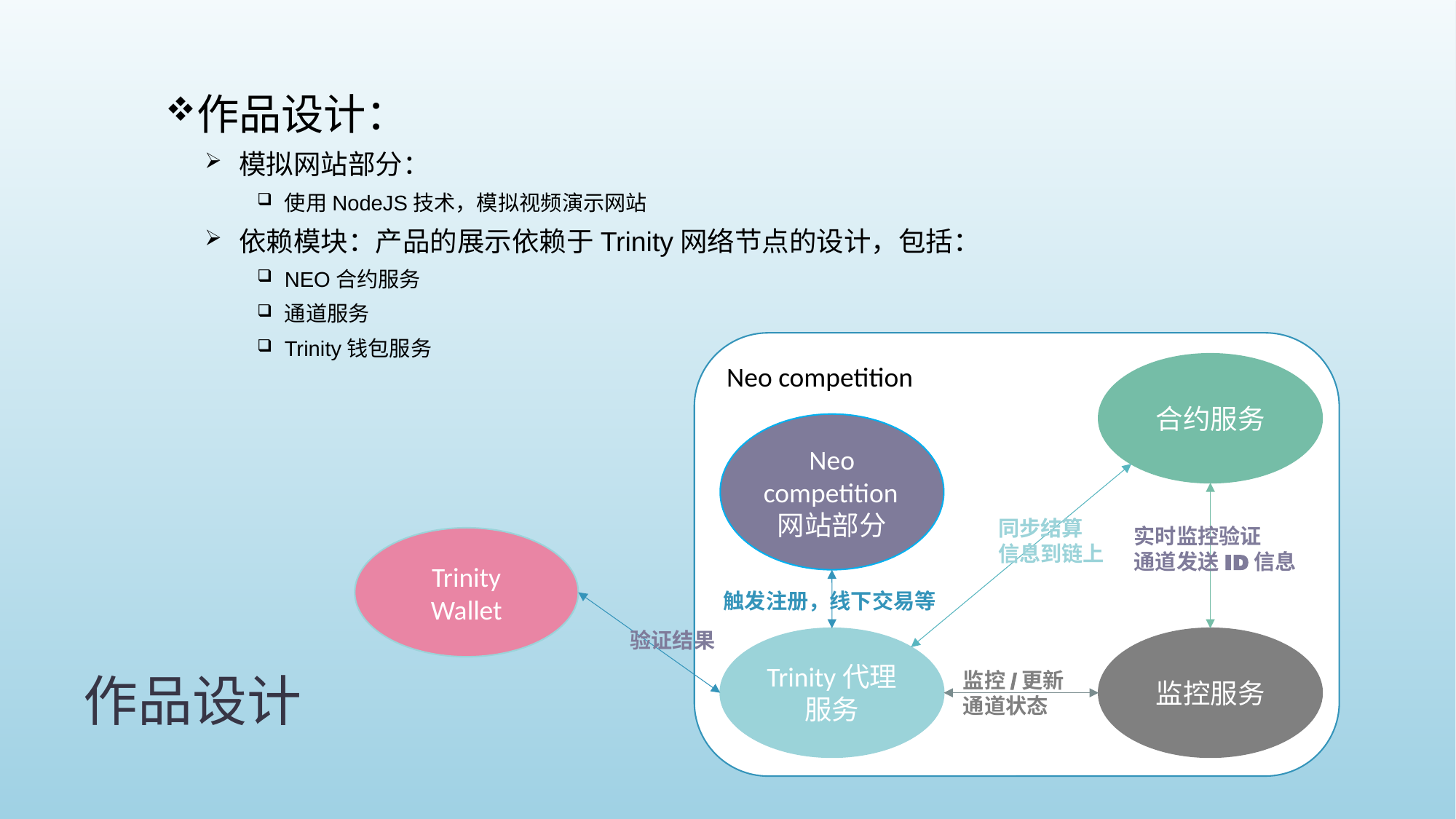

作品设计：
模拟网站部分：
使用NodeJS技术，模拟视频演示网站
依赖模块：产品的展示依赖于Trinity网络节点的设计，包括：
NEO合约服务
通道服务
Trinity钱包服务

Neo competition
合约服务
Neo competition网站部分
同步结算
信息到链上
实时监控验证
通道发送ID信息
Trinity Wallet
触发注册，线下交易等
验证结果
Trinity代理服务
监控服务
# 作品设计
监控/更新通道状态